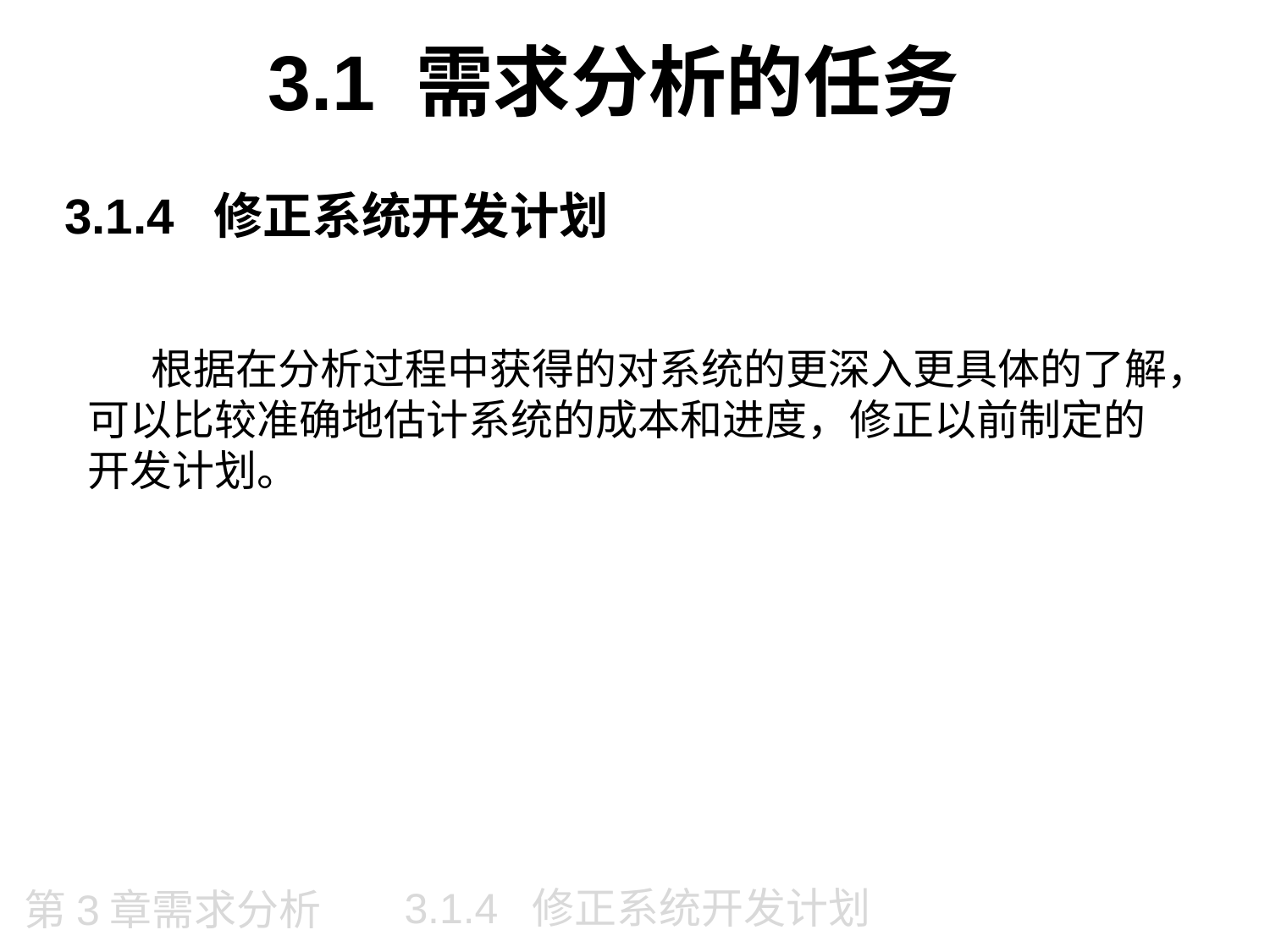

# 3.1 需求分析的任务
3.1.4  修正系统开发计划
根据在分析过程中获得的对系统的更深入更具体的了解，可以比较准确地估计系统的成本和进度，修正以前制定的开发计划。
3.1.4  修正系统开发计划
第3章需求分析